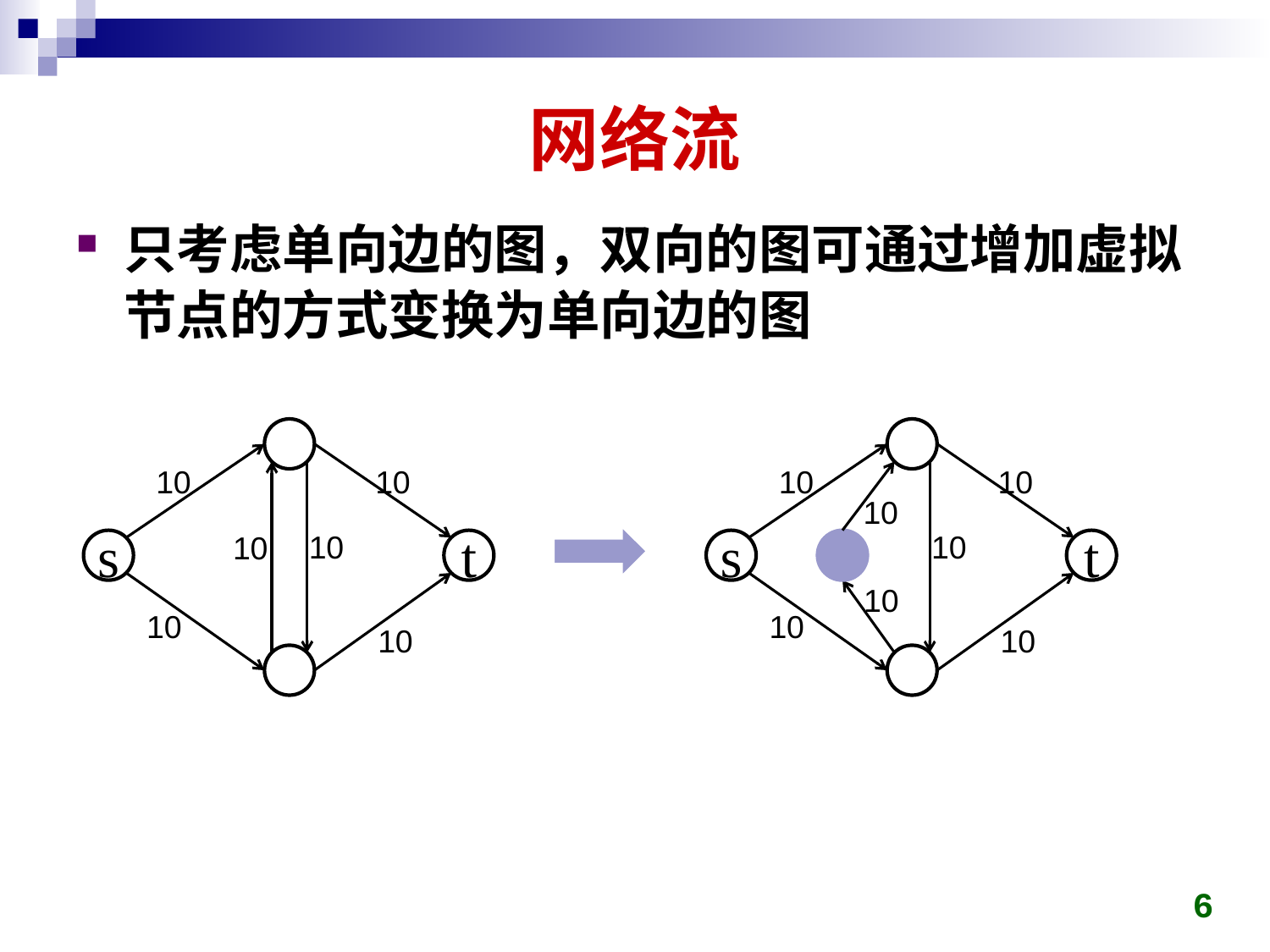

# 网络流
只考虑单向边的图，双向的图可通过增加虚拟节点的方式变换为单向边的图

10
10
10
10
s
t
10
10

10
10
10
10
s

t
10
10
10

6